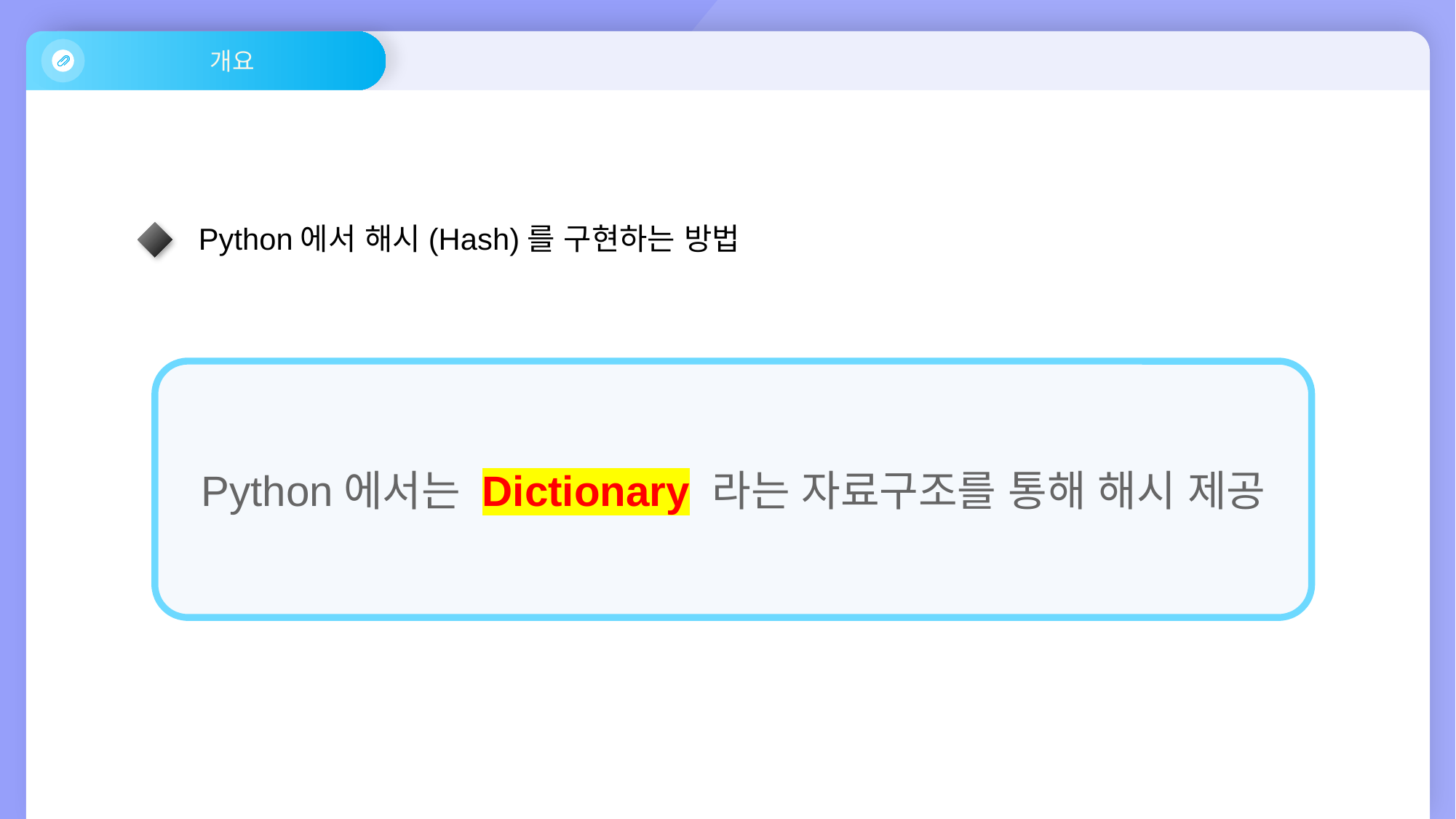

개요

Python에서 해시(Hash)를 구현하는 방법

Python에서는 Dictionary 라는 자료구조를 통해 해시 제공